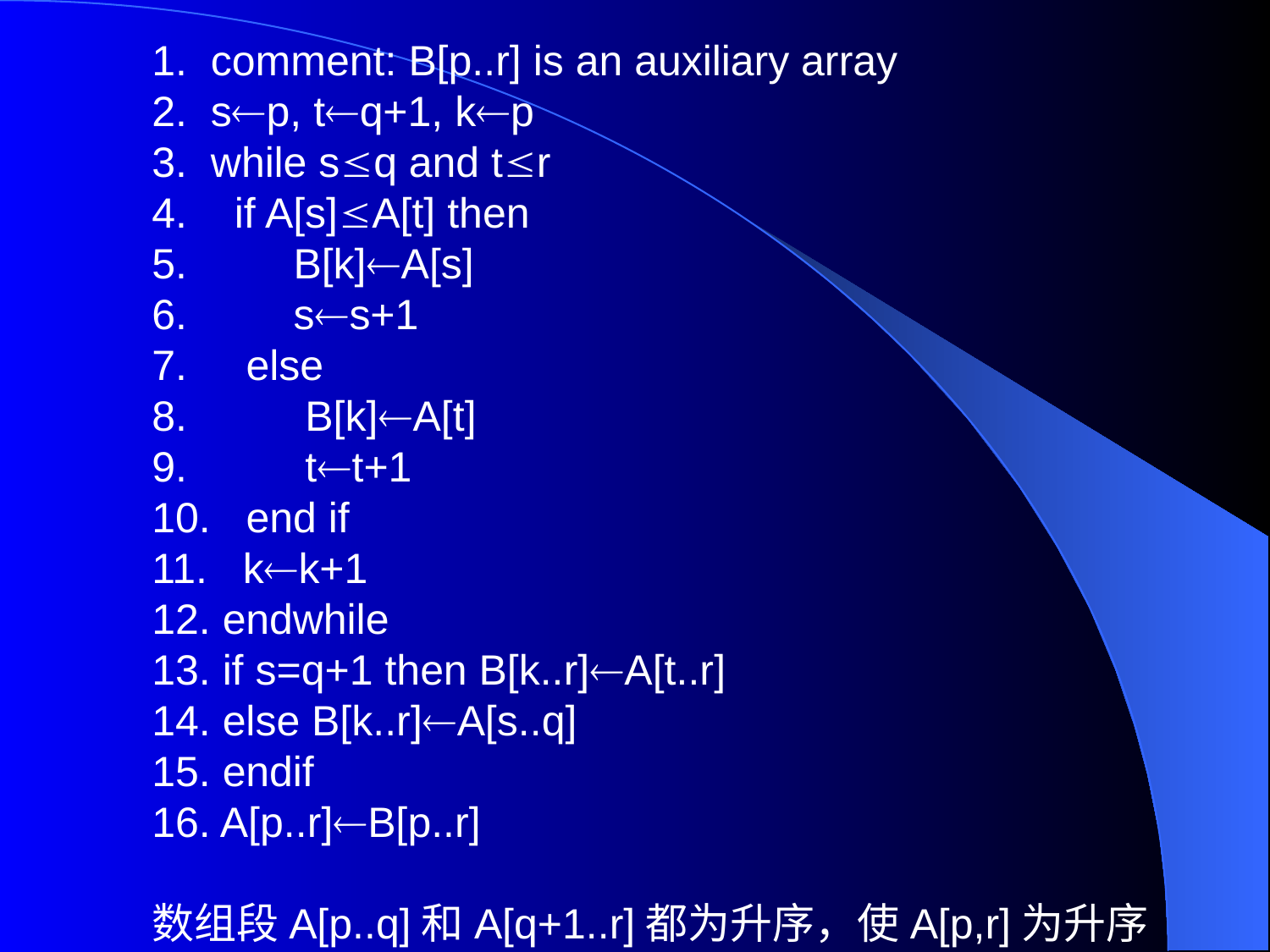

1.  comment: B[p..r] is an auxiliary array
2.  s←p, t←q+1, k←p
3.  while s≤q and t≤r
4.    if A[s]≤A[t] then
5.         B[k]←A[s]
6.         s←s+1
7.     else
8.          B[k]←A[t]
9.          t←t+1
10.   end if
11.   k←k+1
12. endwhile
13. if s=q+1 then B[k..r]←A[t..r]
14. else B[k..r]←A[s..q]
15. endif
16. A[p..r]←B[p..r]

数组段A[p..q]和A[q+1..r]都为升序，使A[p,r]为升序